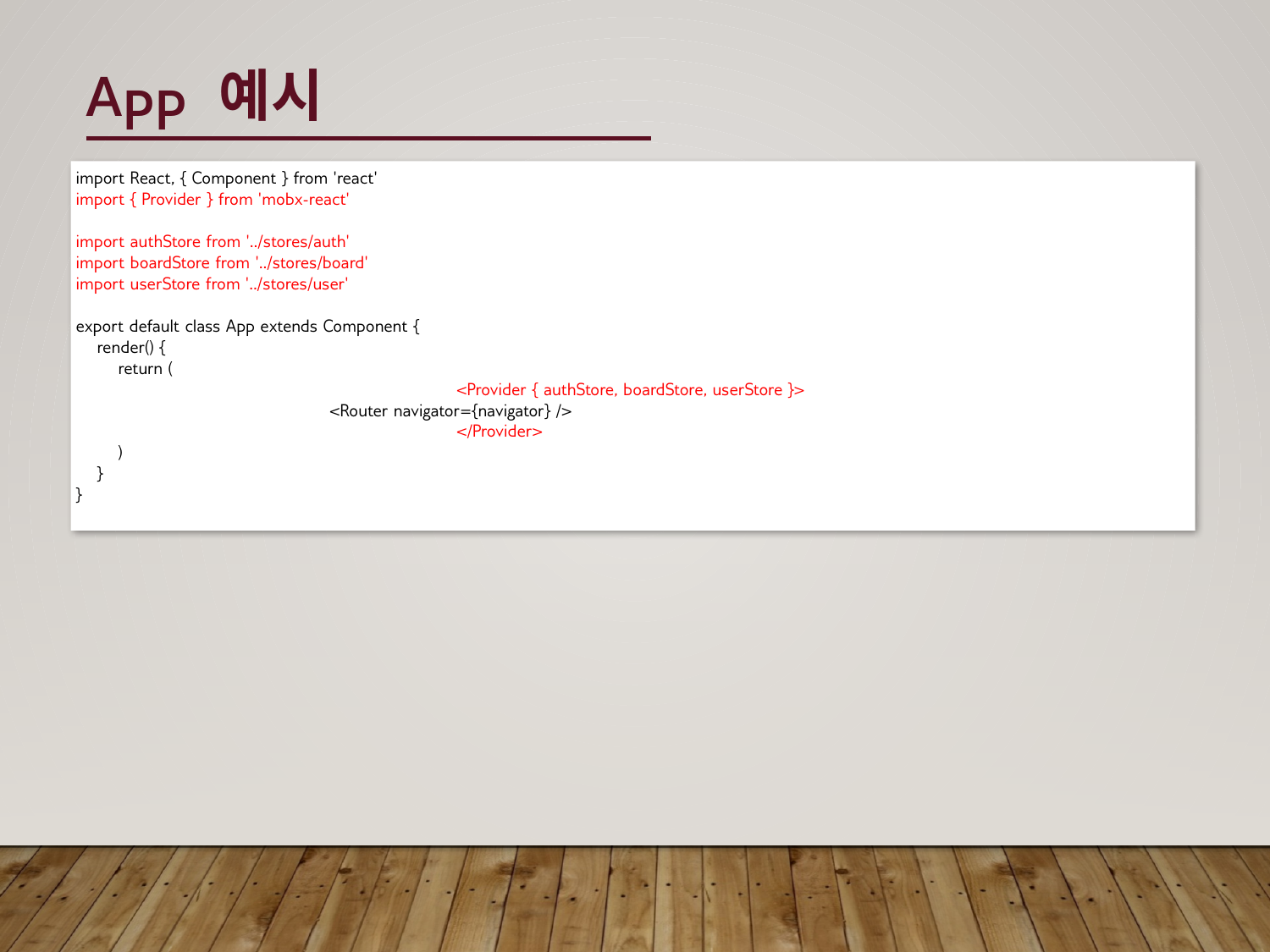

# App 예시
import React, { Component } from 'react'
import { Provider } from 'mobx-react'

import authStore from '../stores/auth'
import boardStore from '../stores/board'
import userStore from '../stores/user'

export default class App extends Component {
    render() {
        return (
			<Provider { authStore, boardStore, userStore }>
            		<Router navigator={navigator} />
			</Provider>
        )
    }
}